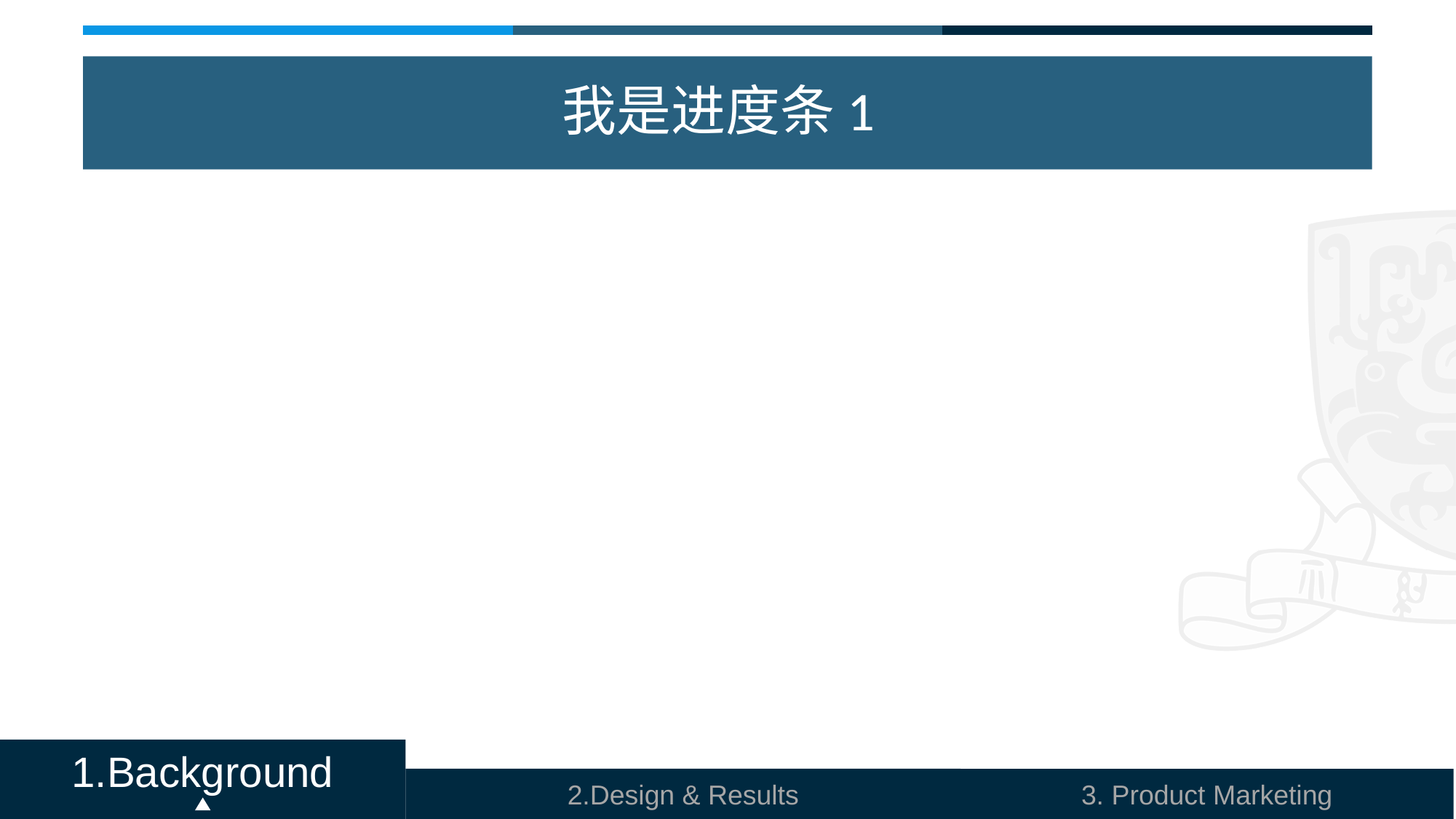

2
# 我是进度条1

1.Background

2.Design & Results
3. Product Marketing